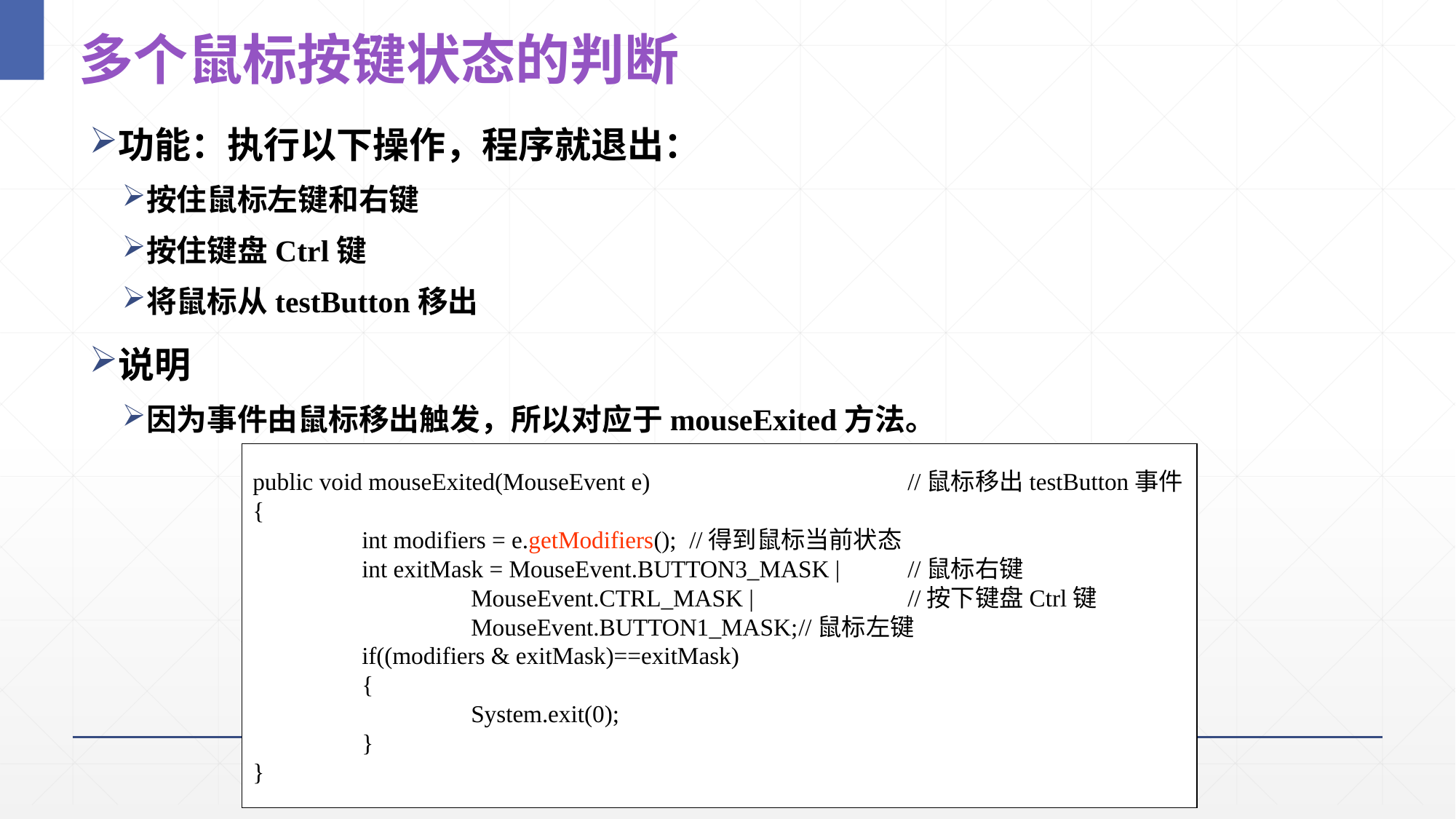

24
# 多个鼠标按键状态的判断
功能：执行以下操作，程序就退出：
按住鼠标左键和右键
按住键盘Ctrl键
将鼠标从testButton移出
说明
因为事件由鼠标移出触发，所以对应于mouseExited方法。
public void mouseExited(MouseEvent e)			//鼠标移出testButton事件
{
	int modifiers = e.getModifiers();	//得到鼠标当前状态
	int exitMask = MouseEvent.BUTTON3_MASK |	//鼠标右键
		MouseEvent.CTRL_MASK |		//按下键盘Ctrl键
		MouseEvent.BUTTON1_MASK;	//鼠标左键
	if((modifiers & exitMask)==exitMask)
	{
		System.exit(0);
	}
}